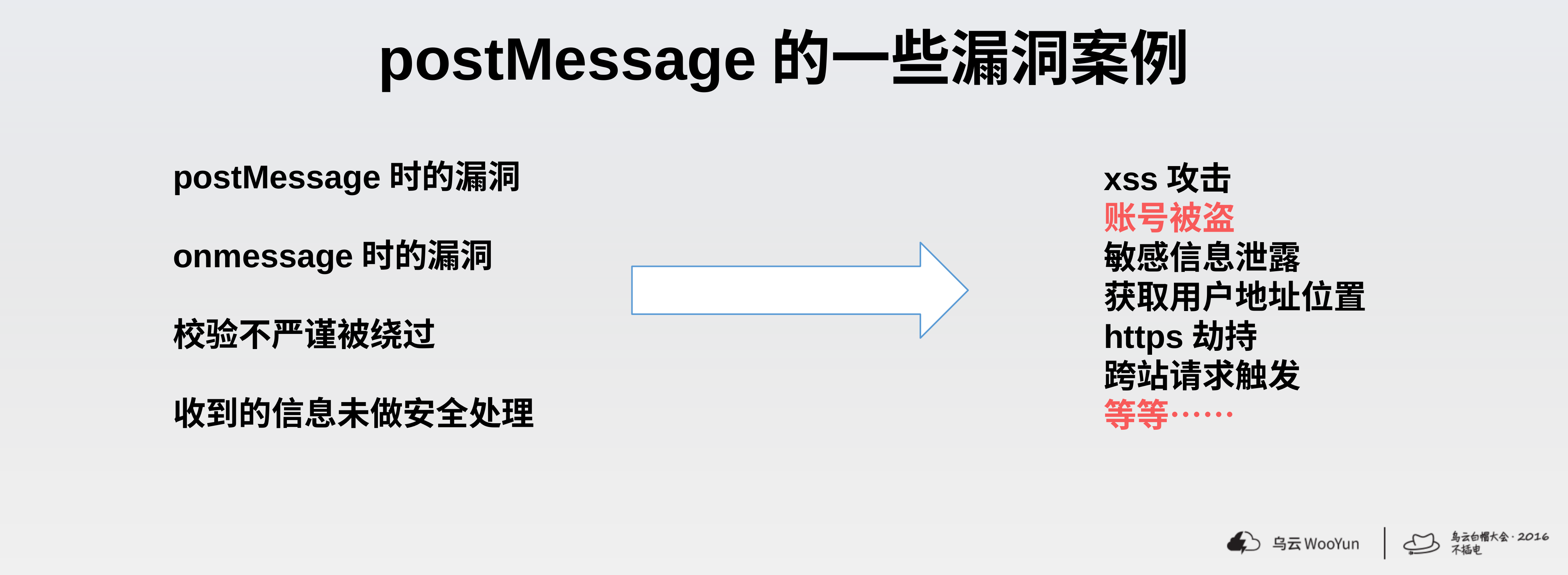

postMessage的一些漏洞案例
postMessage时的漏洞

onmessage时的漏洞

校验不严谨被绕过

收到的信息未做安全处理
xss攻击
账号被盗
敏感信息泄露
获取用户地址位置
https劫持
跨站请求触发
等等……